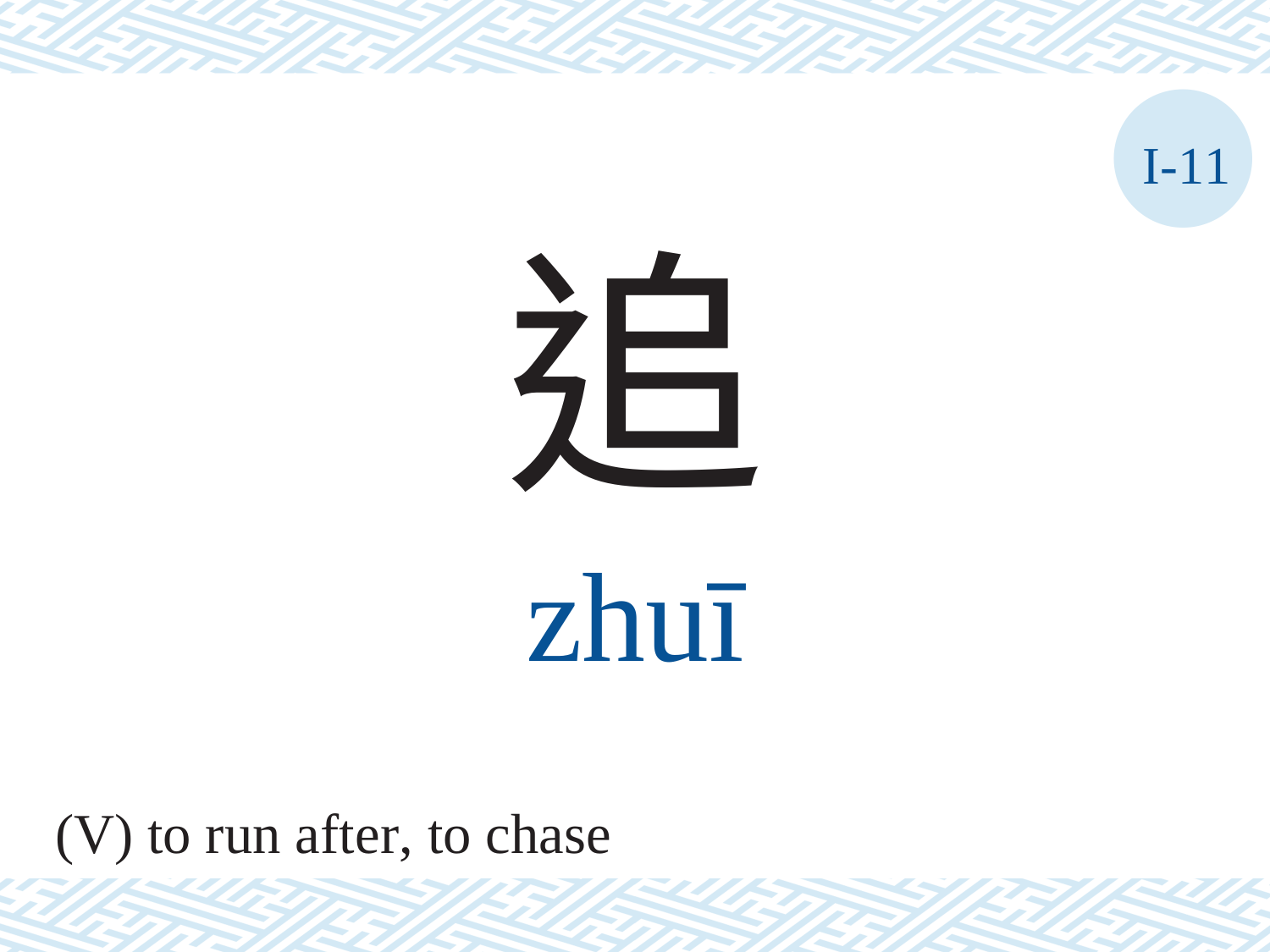

I-11
追
zhuī
(V) to run after, to chase